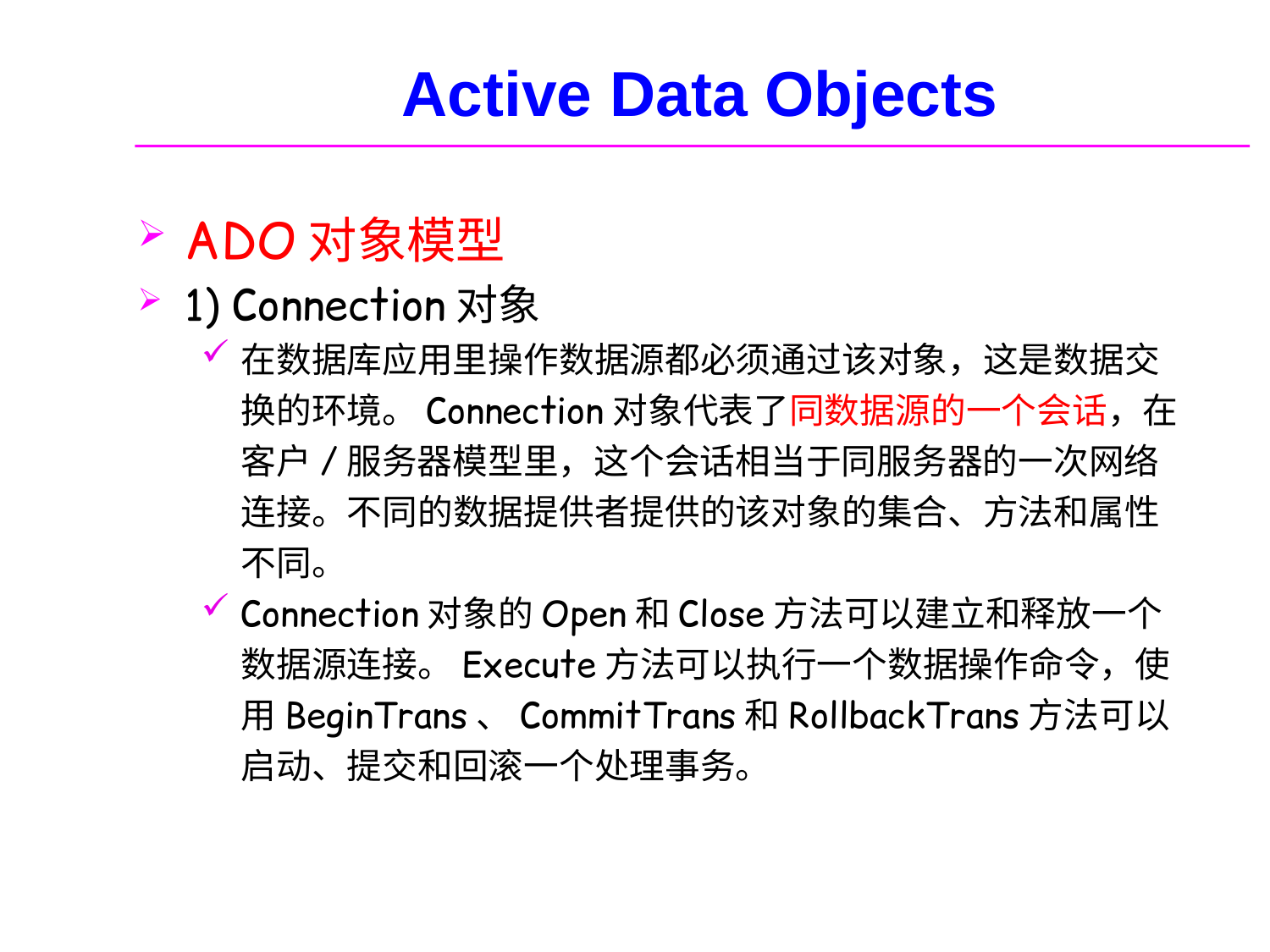

# Active Data Objects
ADO对象模型
1) Connection对象
在数据库应用里操作数据源都必须通过该对象，这是数据交换的环境。Connection对象代表了同数据源的一个会话，在客户/服务器模型里，这个会话相当于同服务器的一次网络连接。不同的数据提供者提供的该对象的集合、方法和属性不同。
Connection对象的Open和Close方法可以建立和释放一个数据源连接。Execute方法可以执行一个数据操作命令，使用BeginTrans、CommitTrans和RollbackTrans方法可以启动、提交和回滚一个处理事务。

23